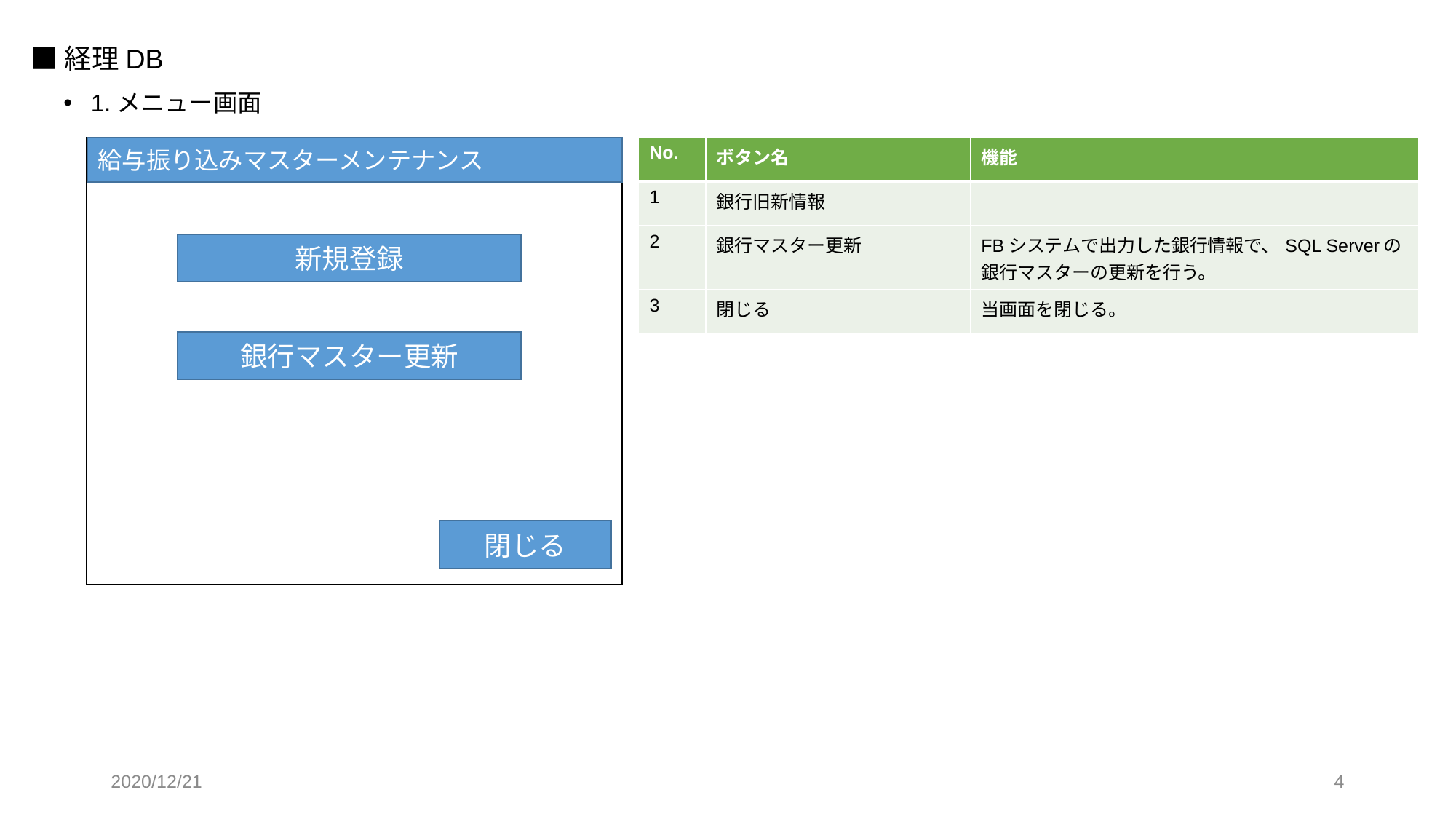

# ■経理DB
1.メニュー画面

給与振り込みマスターメンテナンス
| No. | ボタン名 | 機能 |
| --- | --- | --- |
| 1 | 銀行旧新情報 |  |
| 2 | 銀行マスター更新 | FBシステムで出力した銀行情報で、SQL Serverの銀行マスターの更新を行う。 |
| 3 | 閉じる | 当画面を閉じる。 |
新規登録
銀行マスター更新
閉じる
2020/12/21
4